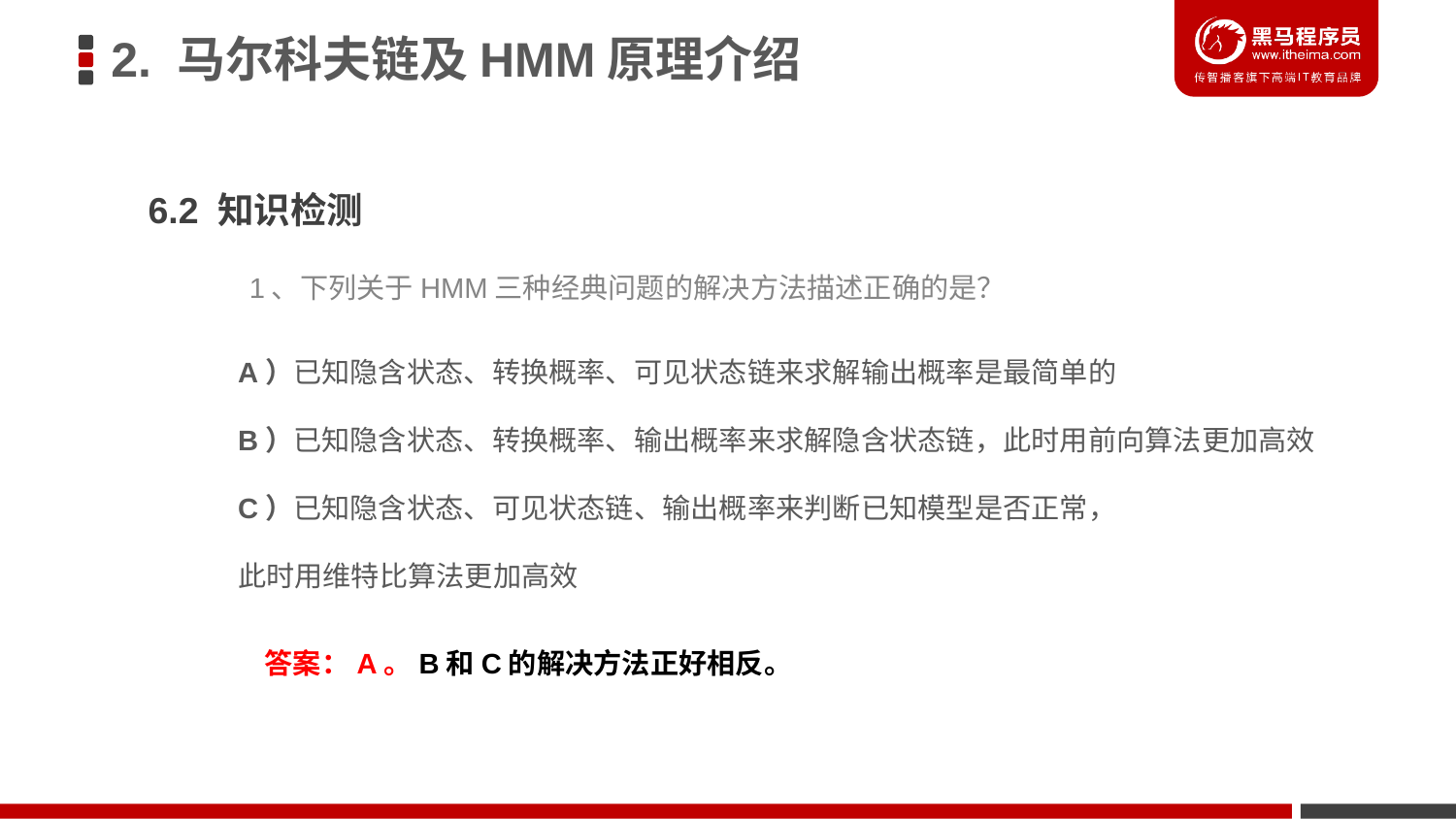

2. 马尔科夫链及HMM原理介绍
6.2 知识检测
1、下列关于HMM三种经典问题的解决方法描述正确的是？
A）已知隐含状态、转换概率、可见状态链来求解输出概率是最简单的

B）已知隐含状态、转换概率、输出概率来求解隐含状态链，此时用前向算法更加高效

C）已知隐含状态、可见状态链、输出概率来判断已知模型是否正常，

此时用维特比算法更加高效
答案：A。B和C的解决方法正好相反。